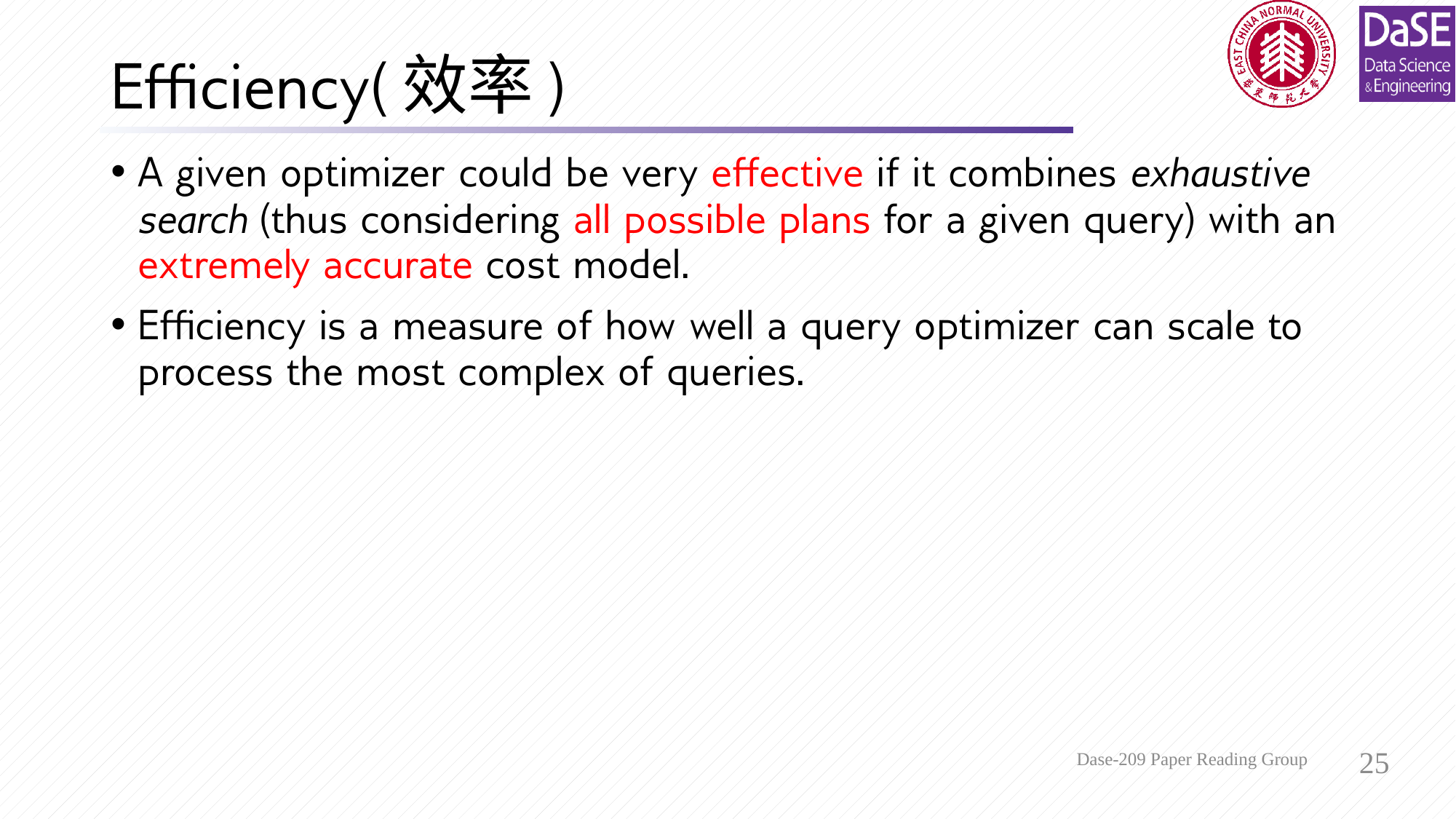

# Efficiency(效率)
A given optimizer could be very effective if it combines exhaustive search (thus considering all possible plans for a given query) with an extremely accurate cost model.
Efficiency is a measure of how well a query optimizer can scale to process the most complex of queries.

Dase-209 Paper Reading Group